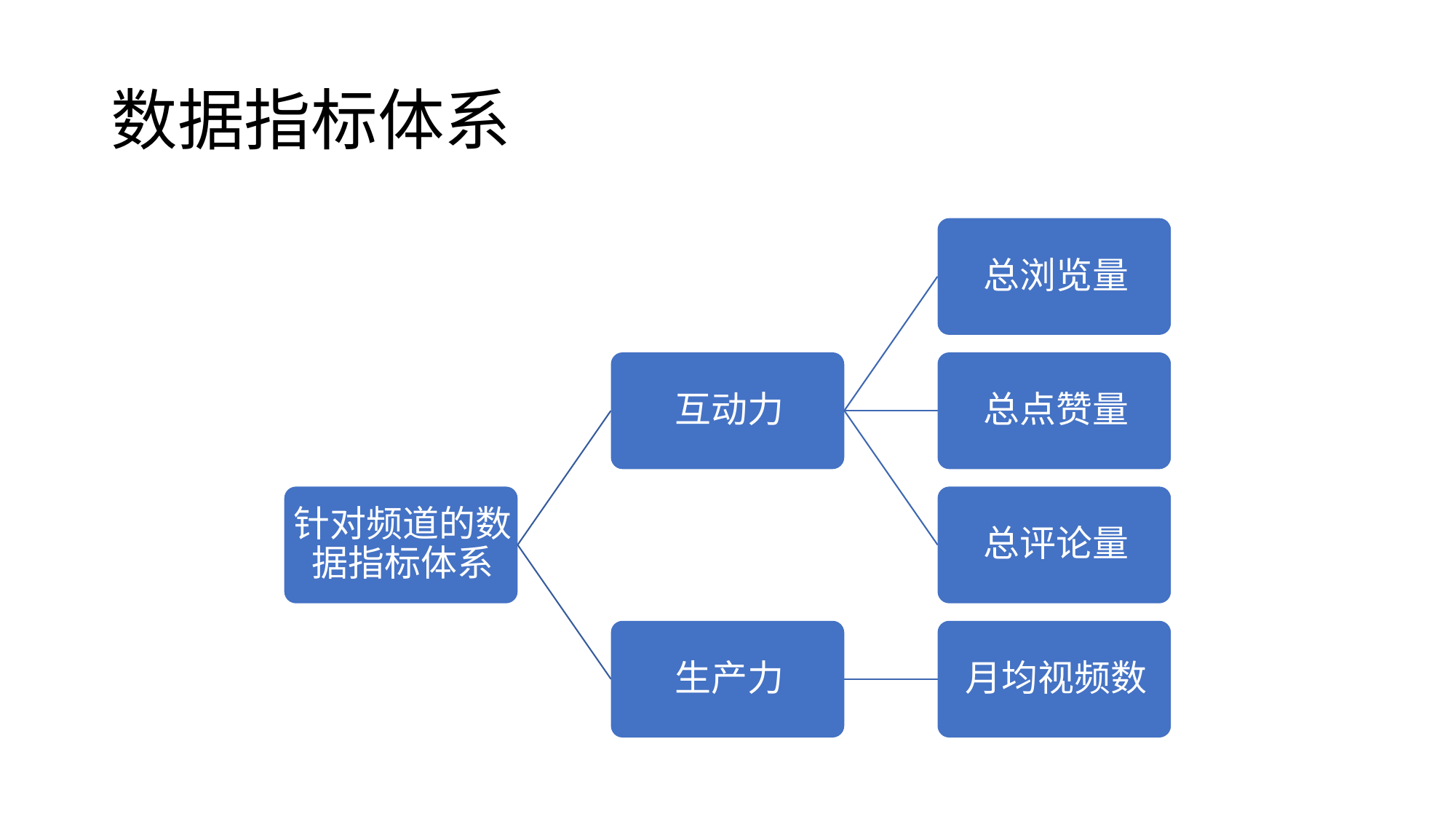

# 数据指标体系
针对频道的数据指标体系

互动力

总浏览量

总点赞量

总评论量

生产力

月均视频数